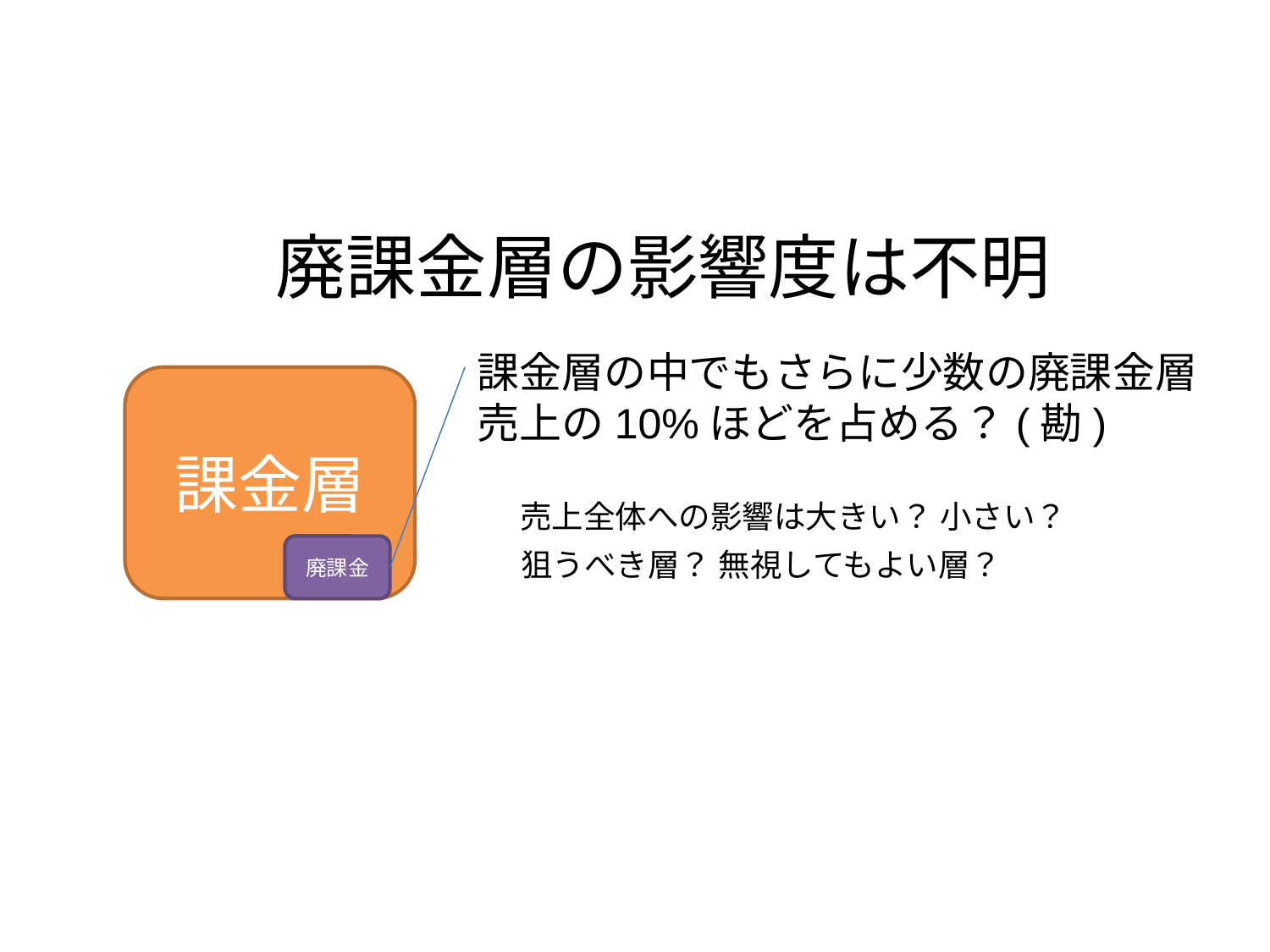

廃課金層の影響度は不明
課金層の中でもさらに少数の廃課金層
売上の10%ほどを占める？(勘)
課金層
売上全体への影響は大きい？ 小さい？
廃課金
狙うべき層？ 無視してもよい層？